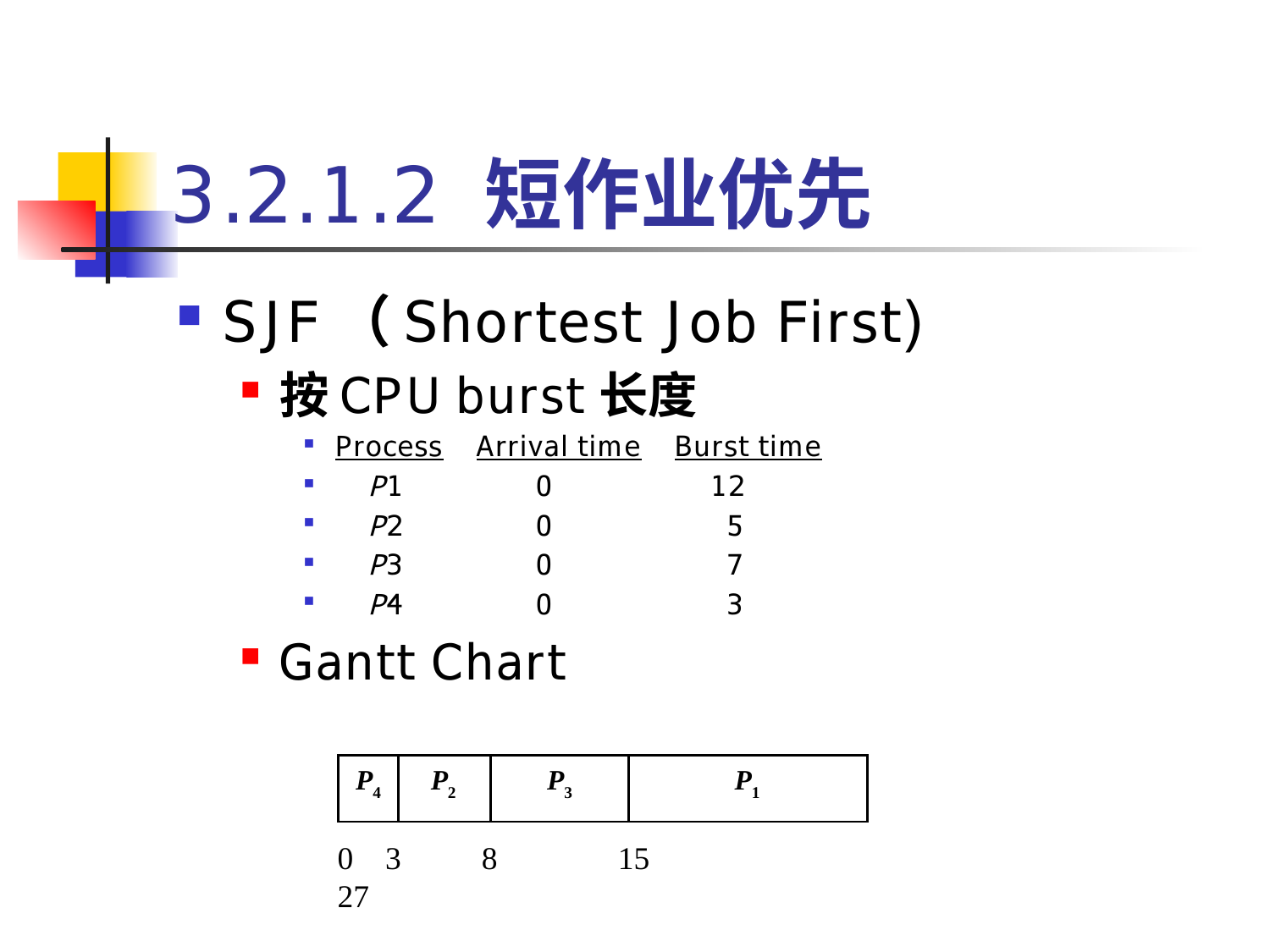

# 3.2.1.2 短作业优先
SJF（Shortest Job First)
按CPU burst长度
Process    Arrival time    Burst time
    P1                0                   12
    P2                0                     5
    P3                0                     7
    P4                0                     3
Gantt Chart

P4
P2
P3
P1
0    3          8               15                         27